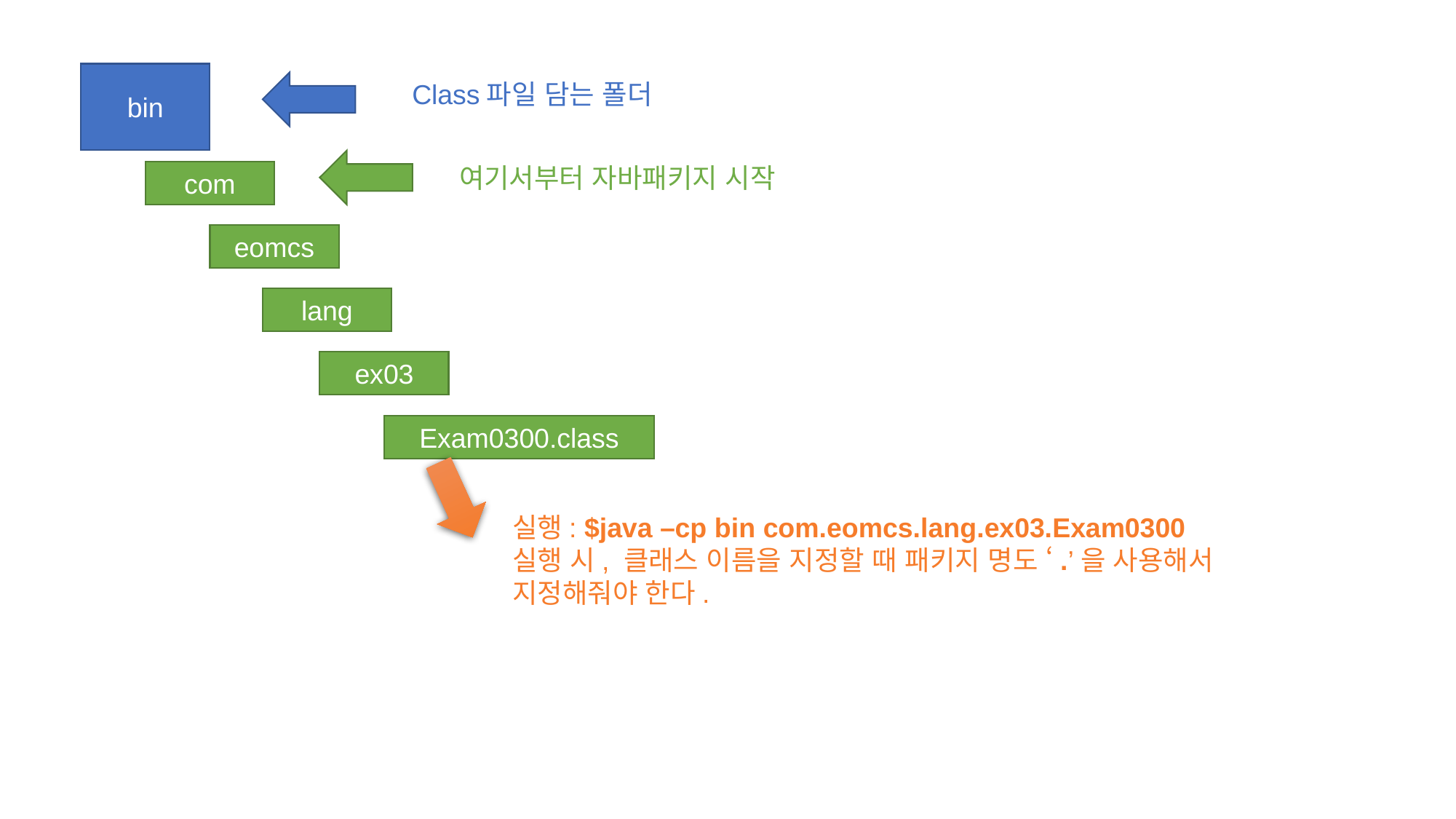

bin
Class파일 담는 폴더

여기서부터 자바패키지 시작
com
eomcs
lang
ex03
Exam0300.class

실행: $java –cp bin com.eomcs.lang.ex03.Exam0300
실행 시, 클래스 이름을 지정할 때 패키지 명도 ‘.’을 사용해서 지정해줘야 한다.